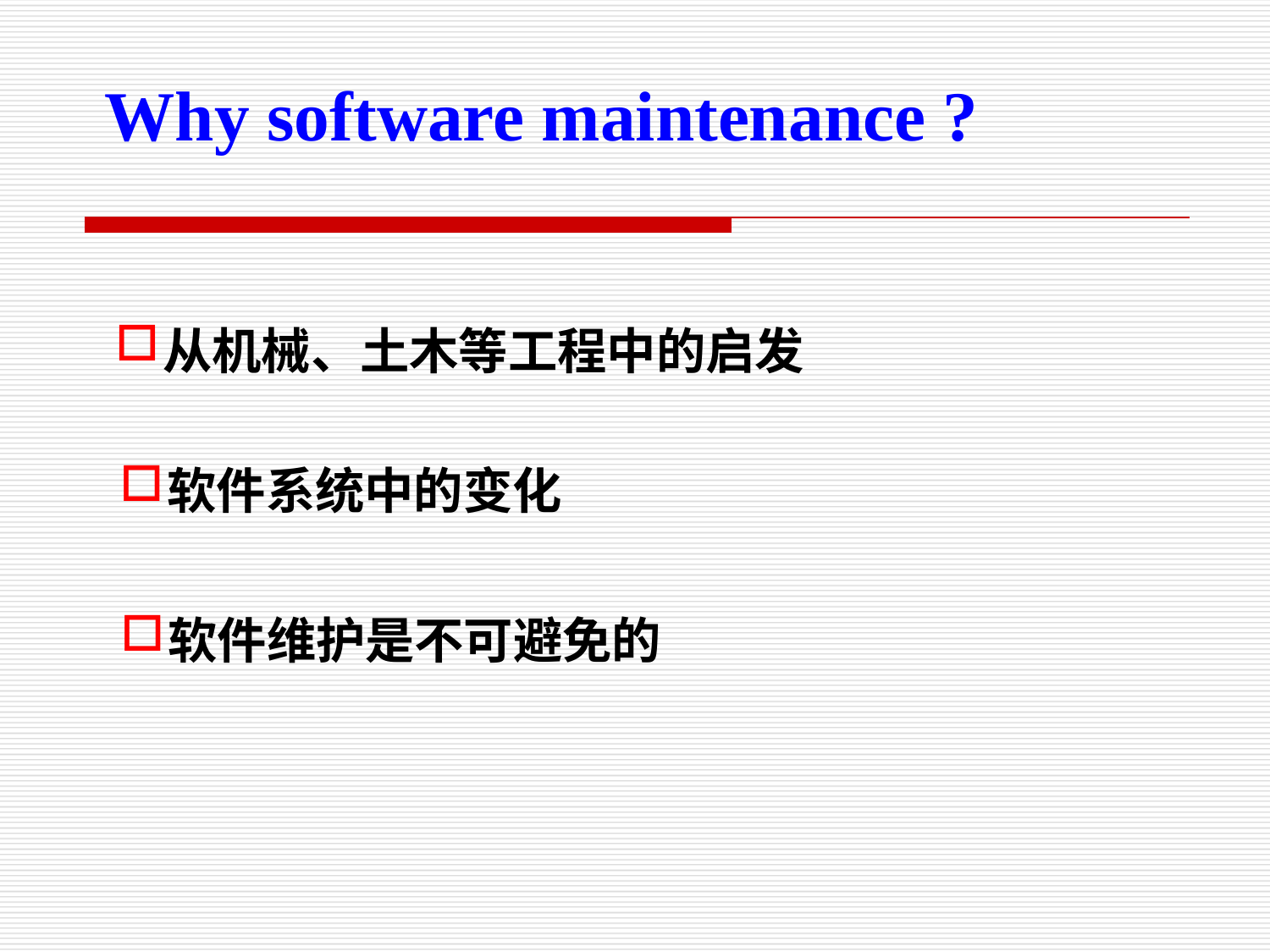

Why software maintenance ?
从机械、土木等工程中的启发
软件系统中的变化
软件维护是不可避免的